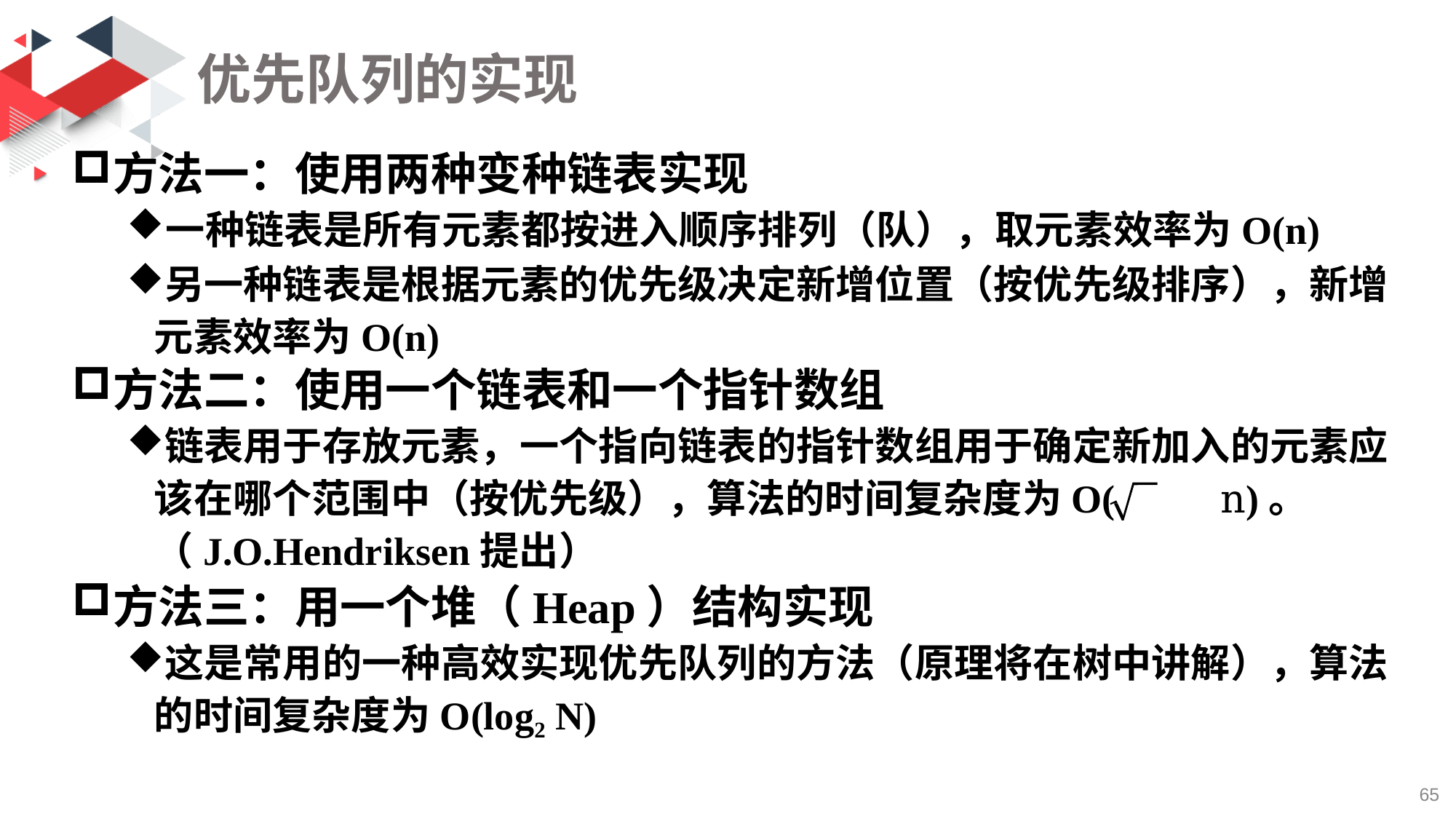

# 优先队列的实现
方法一：使用两种变种链表实现
一种链表是所有元素都按进入顺序排列（队），取元素效率为O(n)
另一种链表是根据元素的优先级决定新增位置（按优先级排序），新增 元素效率为O(n)
方法二：使用一个链表和一个指针数组
链表用于存放元素，一个指向链表的指针数组用于确定新加入的元素应 该在哪个范围中（按优先级），算法的时间复杂度为O(	n)。
（J.O.Hendriksen提出）
方法三：用一个堆（Heap）结构实现
这是常用的一种高效实现优先队列的方法（原理将在树中讲解），算法 的时间复杂度为O(log2 N)

65